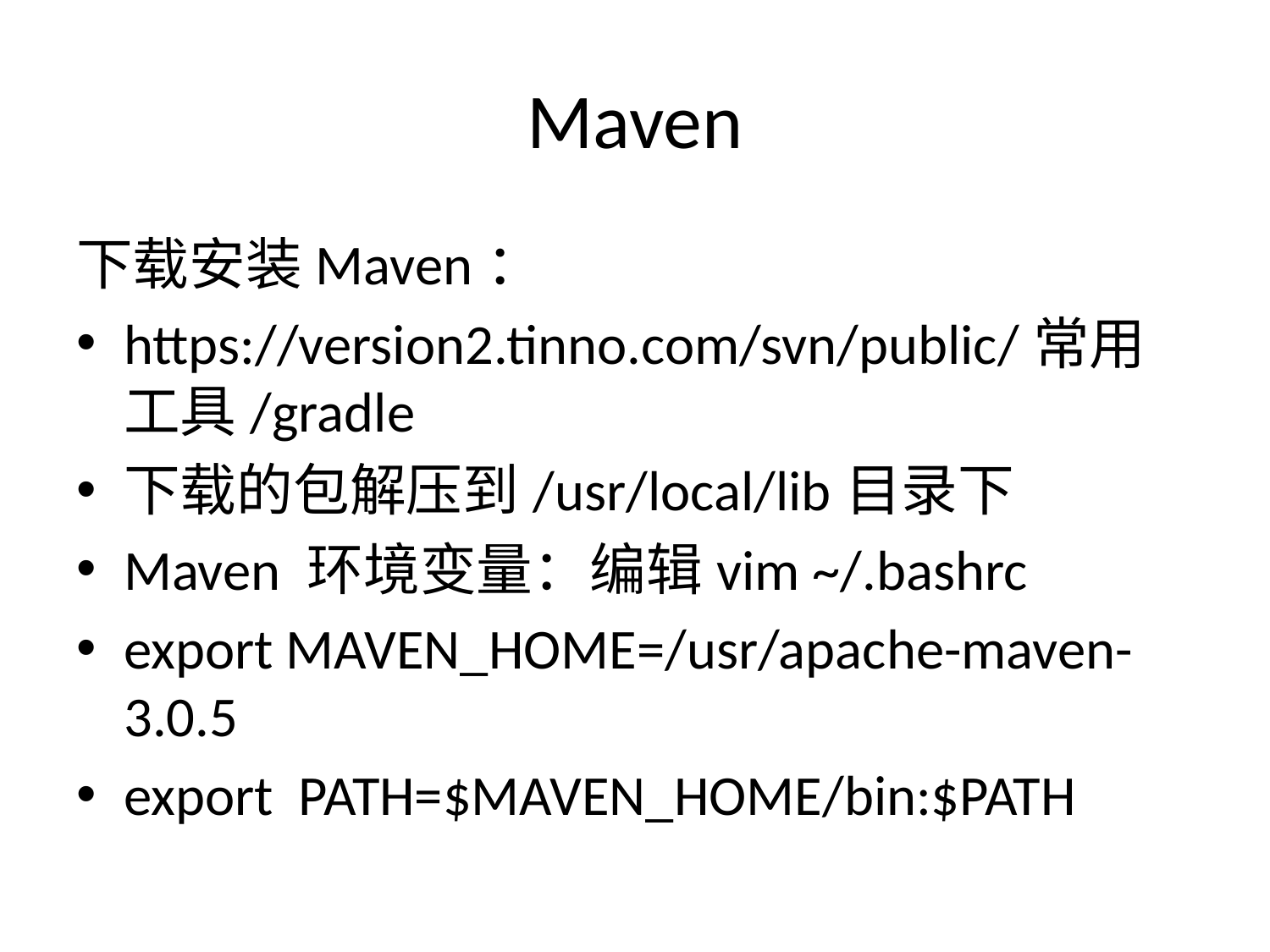

# Maven
下载安装Maven：
https://version2.tinno.com/svn/public/常用工具/gradle
下载的包解压到/usr/local/lib目录下
Maven 环境变量：编辑vim ~/.bashrc
export MAVEN_HOME=/usr/apache-maven-3.0.5
export  PATH=$MAVEN_HOME/bin:$PATH